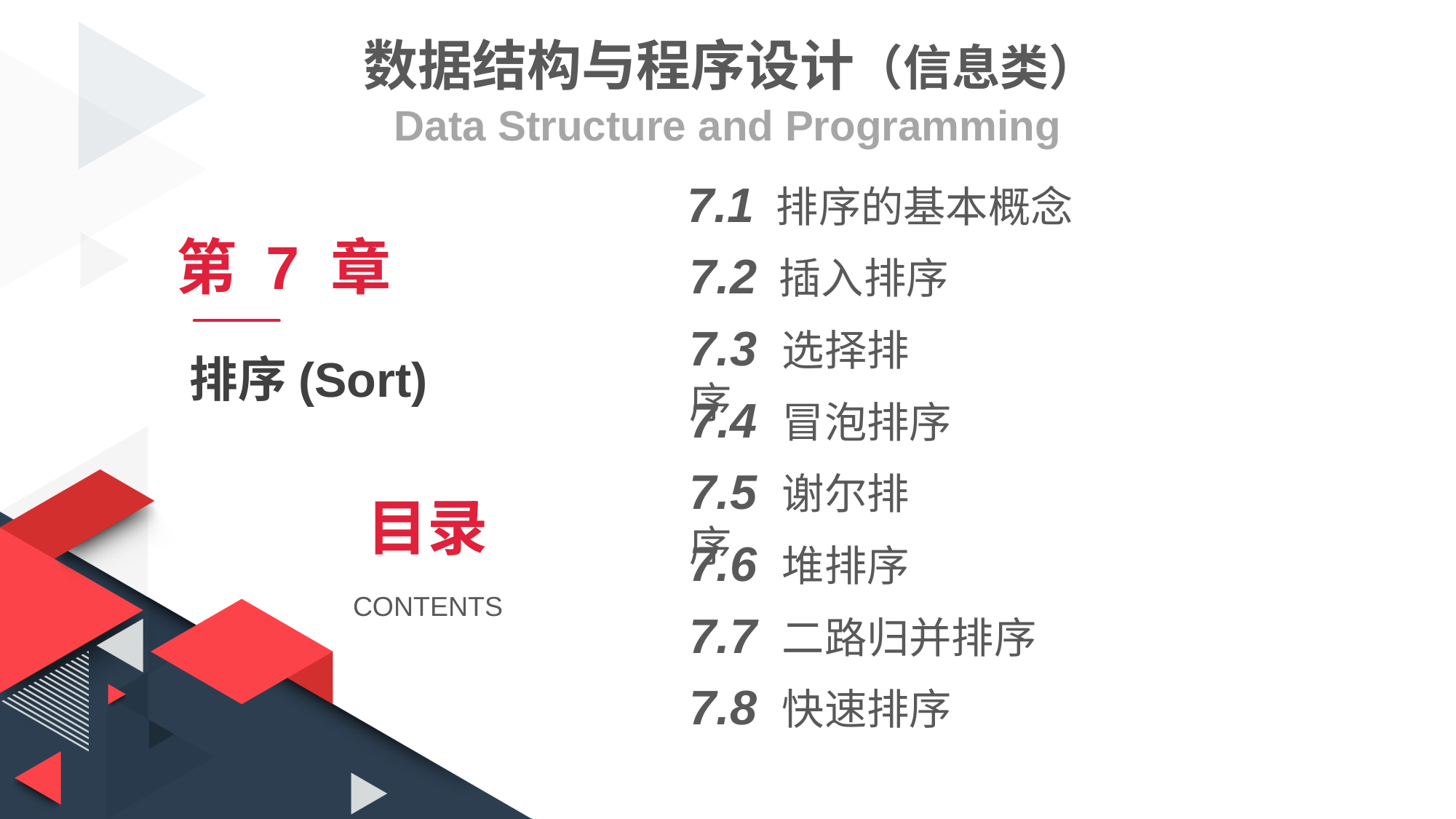

数据结构与程序设计（信息类）
Data Structure and Programming
7.1 排序的基本概念
第 7 章
7.2 插入排序
7.3 选择排序
排序(Sort)
7.4 冒泡排序
7.5 谢尔排序
目录
7.6 堆排序
CONTENTS
7.7 二路归并排序
7.8 快速排序